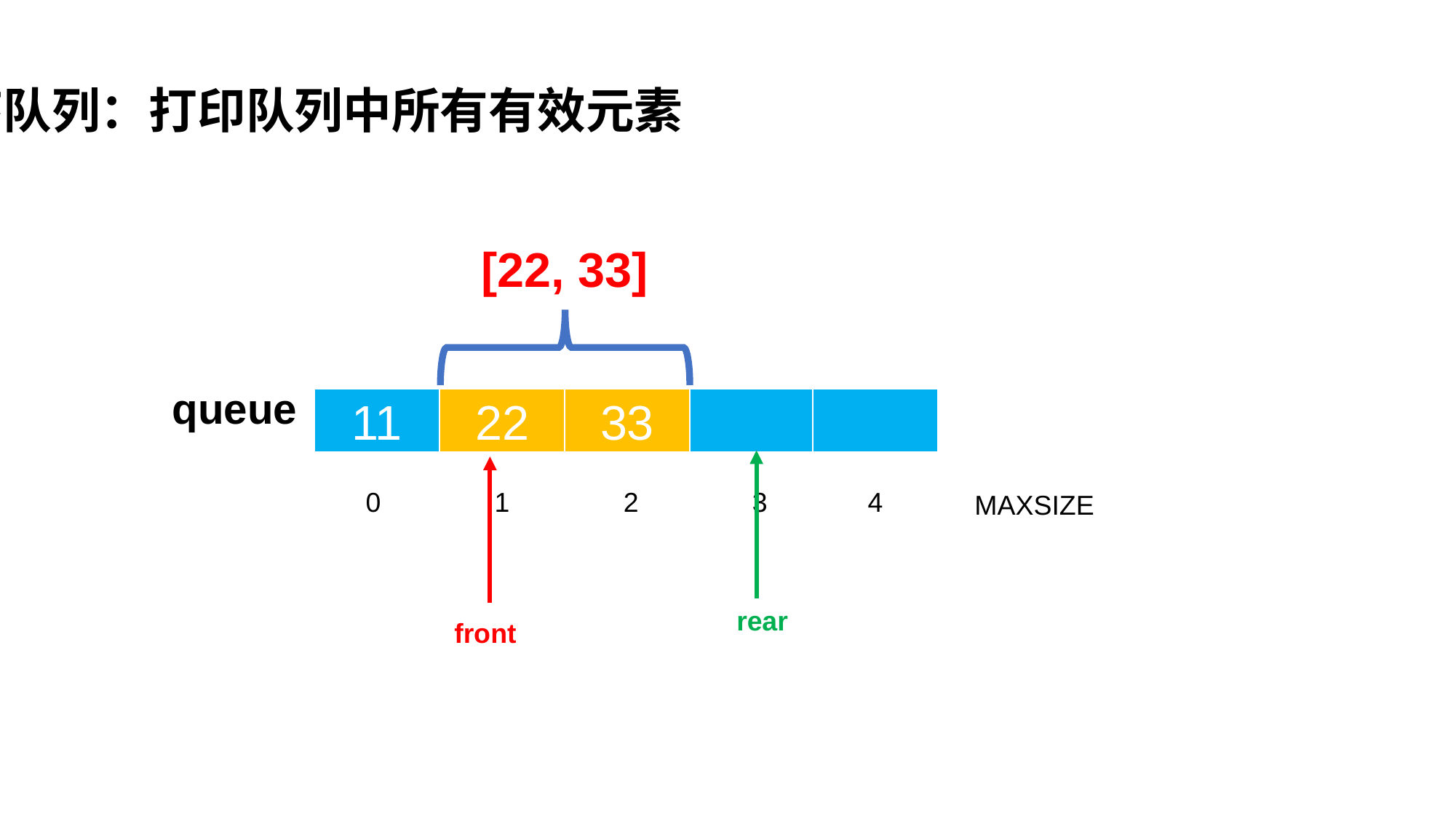

顺序队列：打印队列中所有有效元素

[22, 33]
queue
11
22
33

0
1
2
3
4
MAXSIZE
rear
front